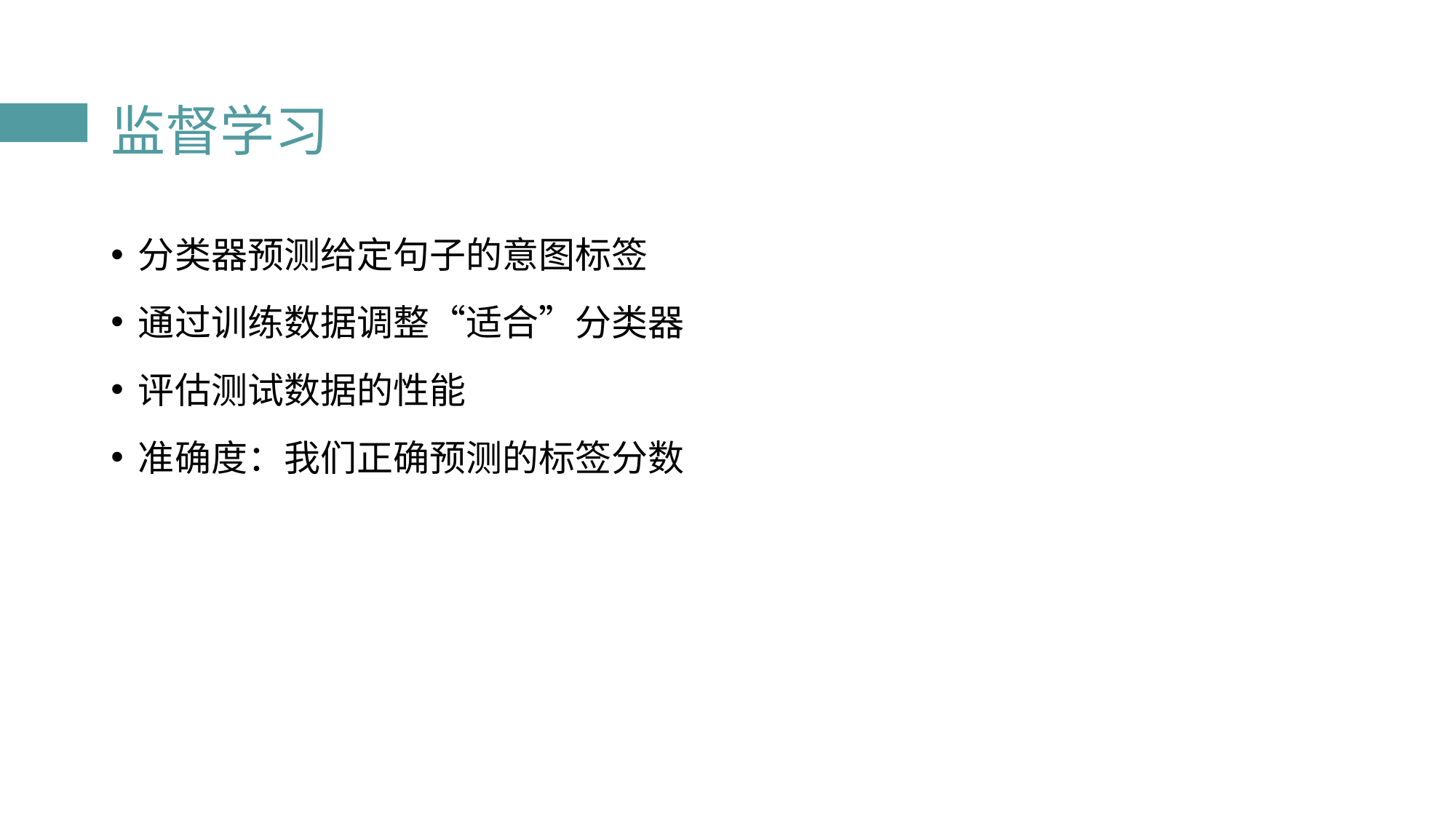

# 监督学习
分类器预测给定句子的意图标签
通过训练数据调整“适合”分类器
评估测试数据的性能
准确度：我们正确预测的标签分数